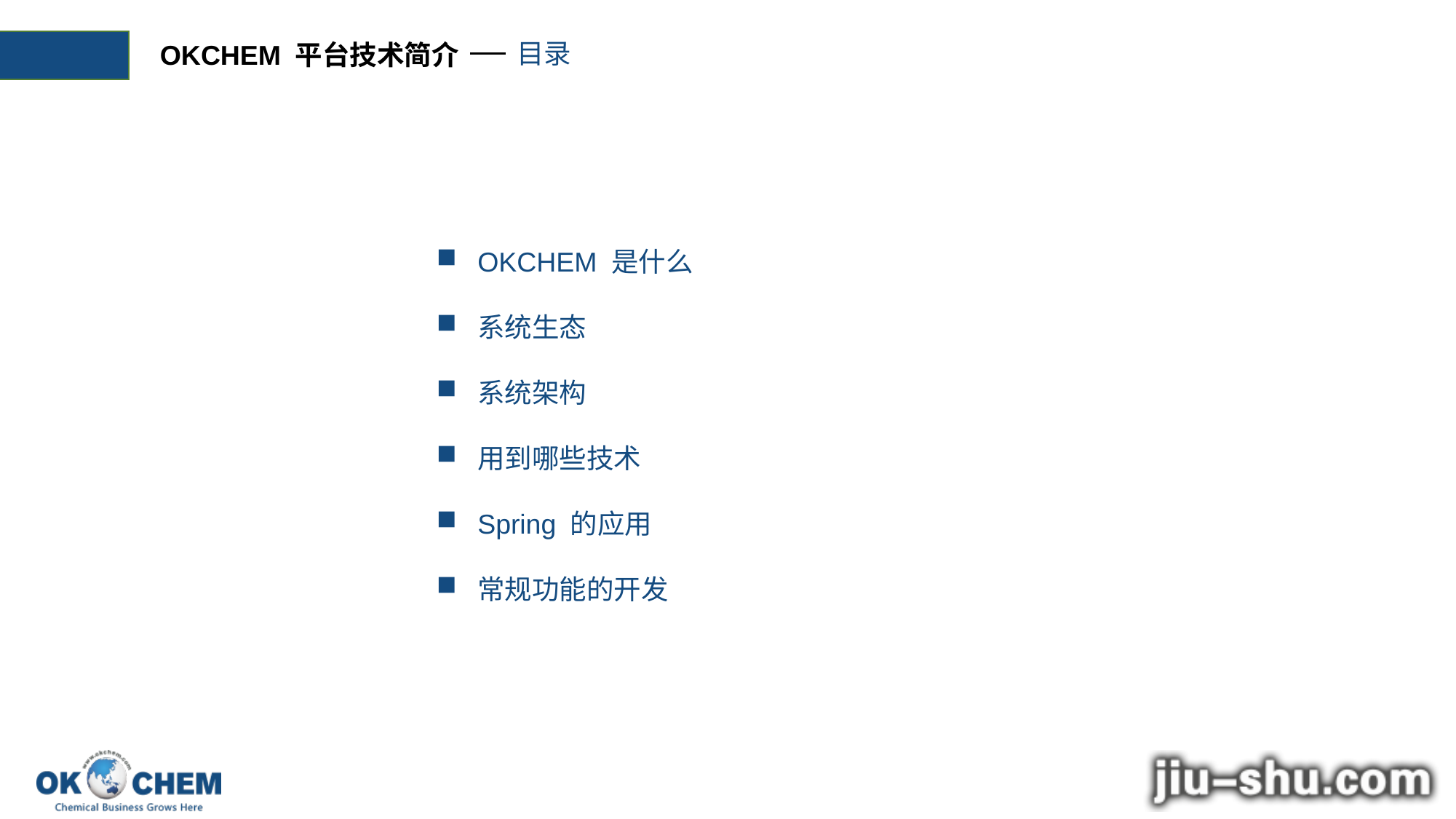

目录
OKCHEM 平台技术简介
OKCHEM 是什么
系统生态
系统架构
用到哪些技术
Spring 的应用
常规功能的开发